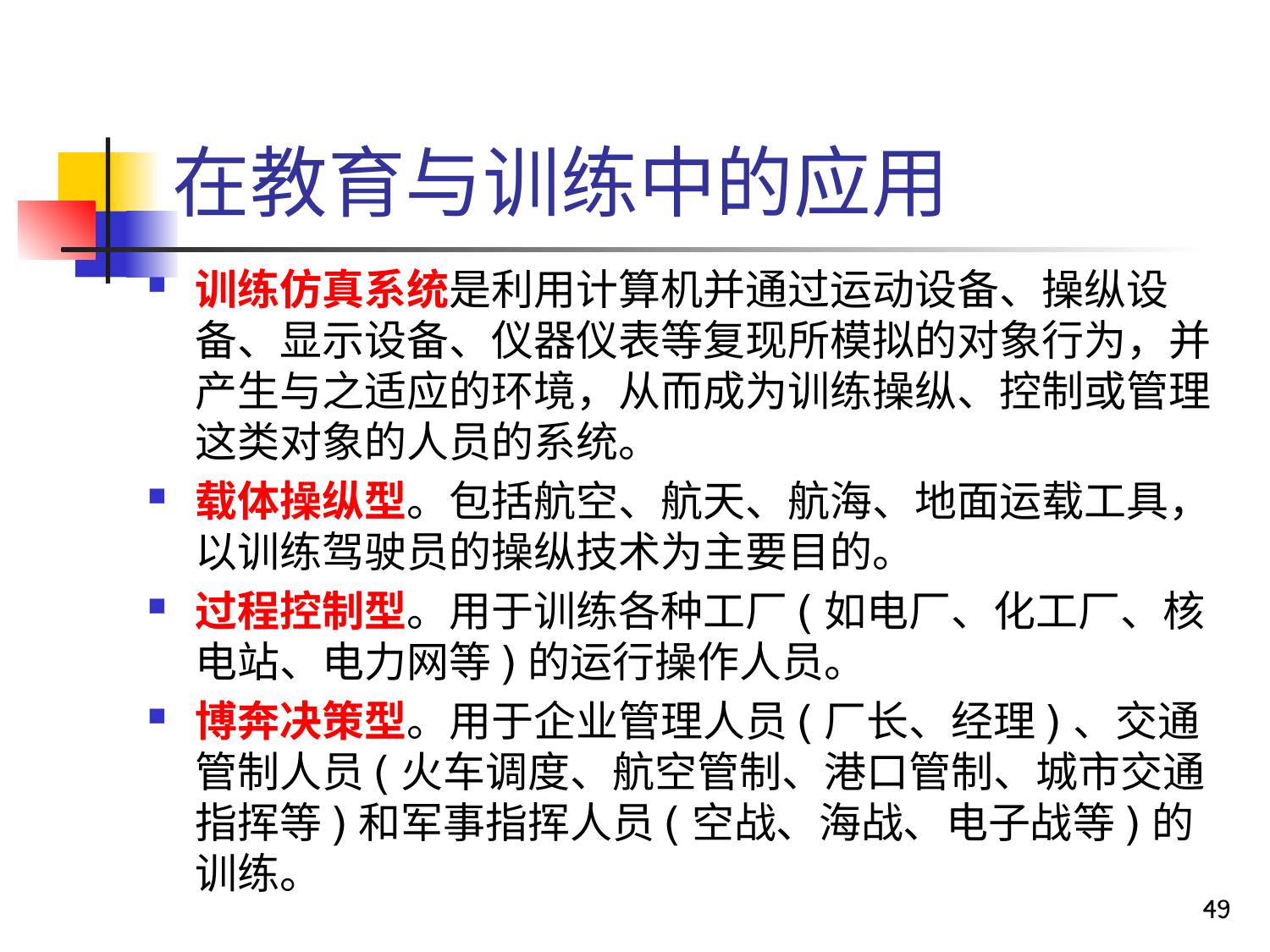

# 在教育与训练中的应用
训练仿真系统是利用计算机并通过运动设备、操纵设备、显示设备、仪器仪表等复现所模拟的对象行为，并产生与之适应的环境，从而成为训练操纵、控制或管理这类对象的人员的系统。
载体操纵型。包括航空、航天、航海、地面运载工具，以训练驾驶员的操纵技术为主要目的。
过程控制型。用于训练各种工厂(如电厂、化工厂、核电站、电力网等)的运行操作人员。
博奔决策型。用于企业管理人员(厂长、经理)、交通管制人员(火车调度、航空管制、港口管制、城市交通指挥等)和军事指挥人员(空战、海战、电子战等)的训练。
49